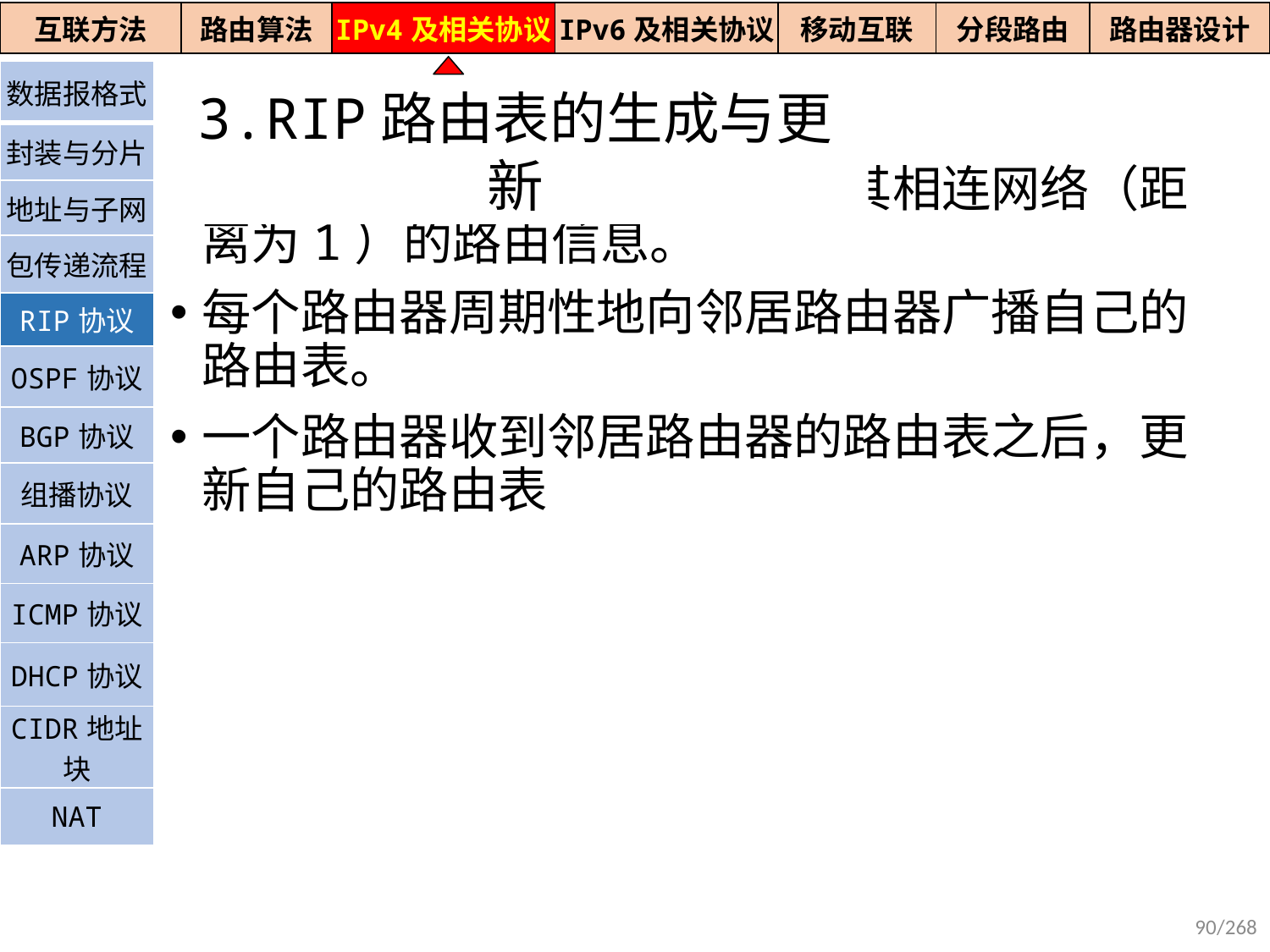

| 互联方法 | 路由算法 | IPv4及相关协议 | IPv6及相关协议 | 移动互联 | 分段路由 | 路由器设计 |
| --- | --- | --- | --- | --- | --- | --- |

| 数据报格式 |
| --- |
| 封装与分片 |
| 地址与子网 |
| 包传递流程 |
| RIP协议 |
| OSPF协议 |
| BGP协议 |
| 组播协议 |
| ARP协议 |
| ICMP协议 |
| DHCP协议 |
| CIDR地址块 |
| NAT |
3.RIP路由表的生成与更新
初始化：路由表中只有到达与其相连网络（距离为1）的路由信息。
每个路由器周期性地向邻居路由器广播自己的路由表。
一个路由器收到邻居路由器的路由表之后，更新自己的路由表
90/268